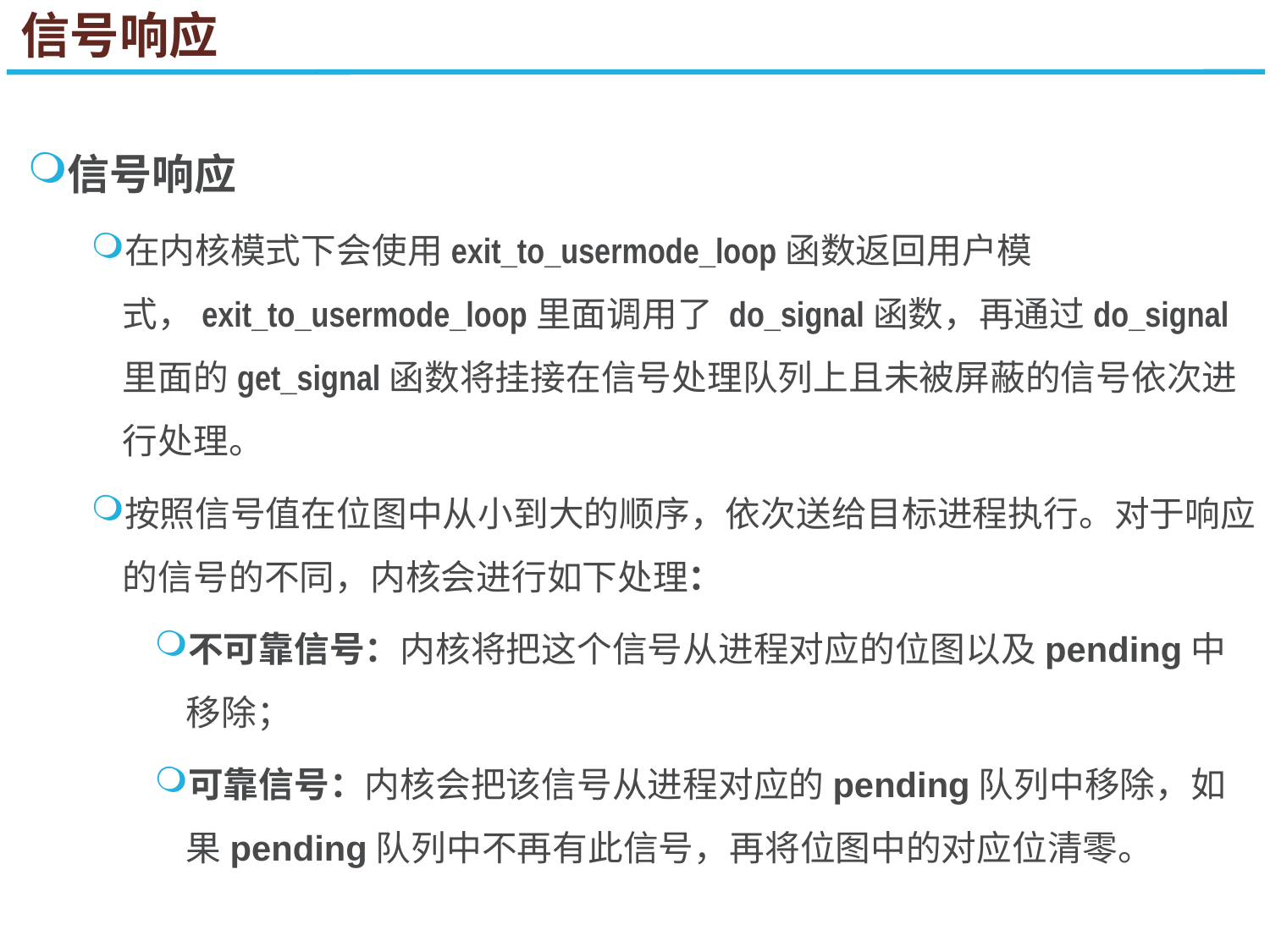

信号响应
信号响应
在内核模式下会使用exit_to_usermode_loop函数返回用户模式，exit_to_usermode_loop里面调用了 do_signal函数，再通过do_signal里面的get_signal函数将挂接在信号处理队列上且未被屏蔽的信号依次进行处理。
按照信号值在位图中从小到大的顺序，依次送给目标进程执行。对于响应的信号的不同，内核会进行如下处理：
不可靠信号：内核将把这个信号从进程对应的位图以及pending中移除；
可靠信号：内核会把该信号从进程对应的pending队列中移除，如果pending队列中不再有此信号，再将位图中的对应位清零。